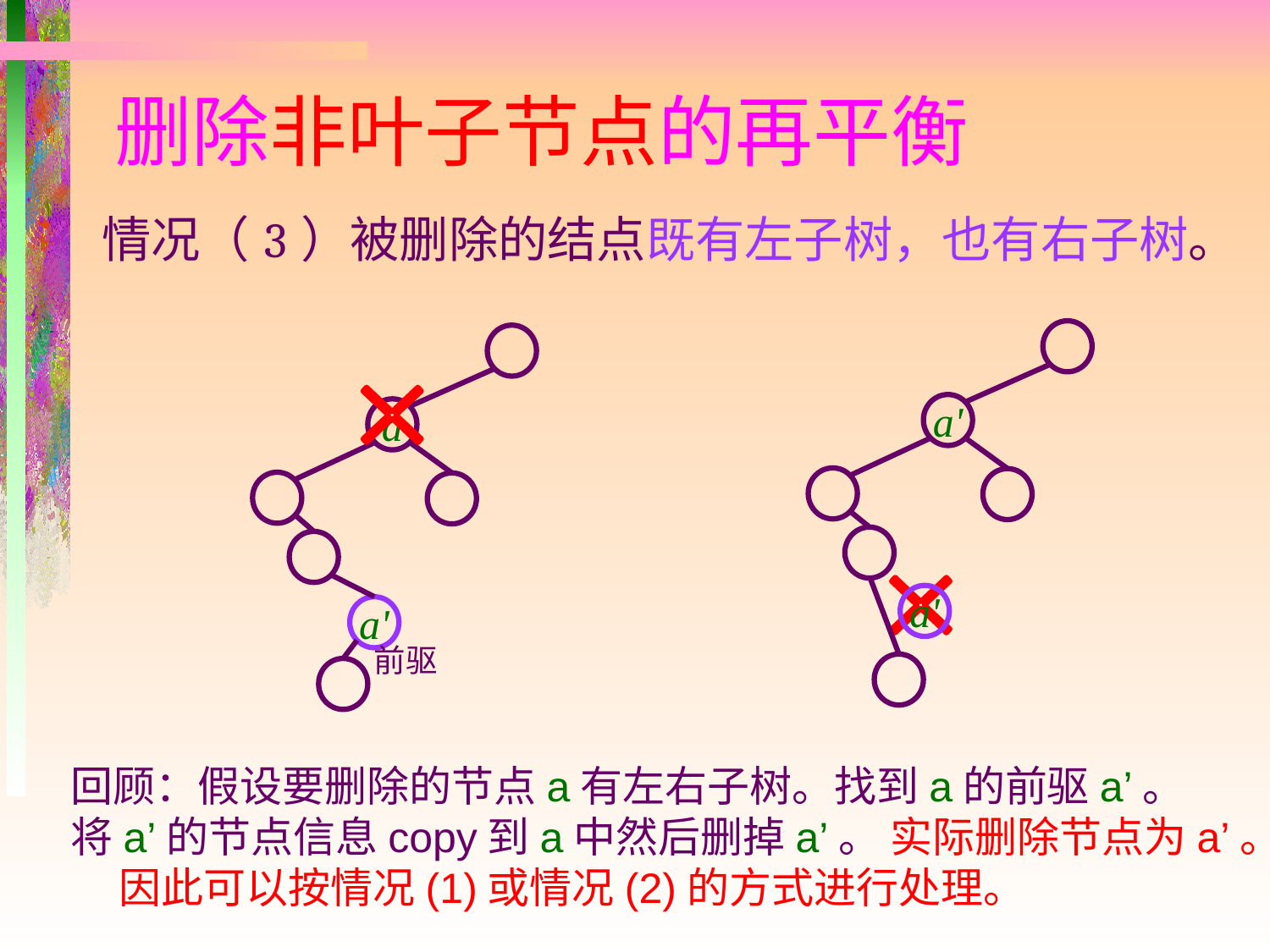

# 删除非叶子节点的再平衡
情况（3）被删除的结点既有左子树，也有右子树。

a'

a'

a

a'
前驱

回顾：假设要删除的节点a有左右子树。找到a的前驱a’。
将a’的节点信息copy到a中然后删掉a’。 实际删除节点为a’。
    因此可以按情况(1)或情况(2)的方式进行处理。